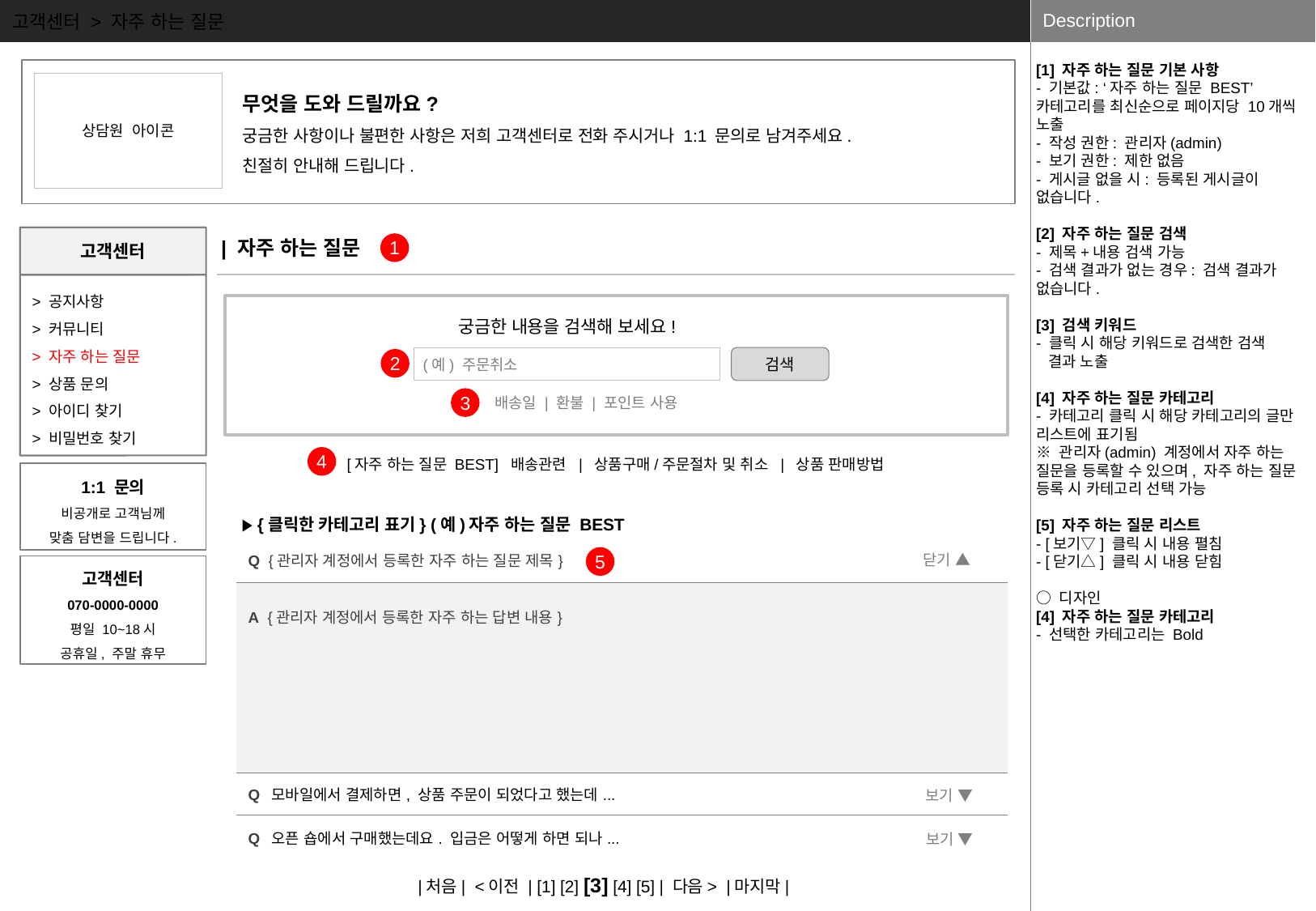

고객센터 > 자주 하는 질문

[1] 자주 하는 질문 기본 사항
- 기본값: ‘자주 하는 질문 BEST’ 카테고리를 최신순으로 페이지당 10개씩 노출
- 작성 권한: 관리자(admin)
- 보기 권한: 제한 없음
- 게시글 없을 시: 등록된 게시글이 없습니다.

[2] 자주 하는 질문 검색
- 제목+내용 검색 가능
- 검색 결과가 없는 경우: 검색 결과가 없습니다.

[3] 검색 키워드
- 클릭 시 해당 키워드로 검색한 검색
  결과 노출

[4] 자주 하는 질문 카테고리
- 카테고리 클릭 시 해당 카테고리의 글만 리스트에 표기됨
※ 관리자(admin) 계정에서 자주 하는 질문을 등록할 수 있으며, 자주 하는 질문 등록 시 카테고리 선택 가능

[5] 자주 하는 질문 리스트
- [보기▽] 클릭 시 내용 펼침
- [닫기△] 클릭 시 내용 닫힘

○ 디자인
[4] 자주 하는 질문 카테고리
- 선택한 카테고리는 Bold

무엇을 도와 드릴까요?
궁금한 사항이나 불편한 사항은 저희 고객센터로 전화 주시거나 1:1 문의로 남겨주세요.
친절히 안내해 드립니다.
|  |
| --- |
상담원  아이콘
고객센터
| 자주 하는 질문
1
> 공지사항
> 커뮤니티
> 자주 하는 질문
> 상품 문의
> 아이디 찾기
> 비밀번호 찾기

궁금한 내용을 검색해 보세요!
검색
 (예) 주문취소
2
배송일 | 환불 | 포인트 사용
3
4
[자주 하는 질문 BEST]  배송관련  |  상품구매/주문절차 및 취소  |  상품 판매방법
1:1 문의
비공개로 고객님께
맞춤 담변을 드립니다.
▶ {클릭한 카테고리 표기} (예)자주 하는 질문 BEST
| Q {관리자 계정에서 등록한 자주 하는 질문 제목} |
| --- |
| A {관리자 계정에서 등록한 자주 하는 답변 내용} |
| Q 모바일에서 결제하면, 상품 주문이 되었다고 했는데... |
| Q 오픈 숍에서 구매했는데요. 입금은 어떻게 하면 되나... |
닫기 ▲
5
고객센터
070-0000-0000
평일 10~18시
공휴일, 주말 휴무
보기 ▼
보기 ▼
|처음|  <이전 | [1] [2] [3] [4] [5] | 다음>  |마지막|